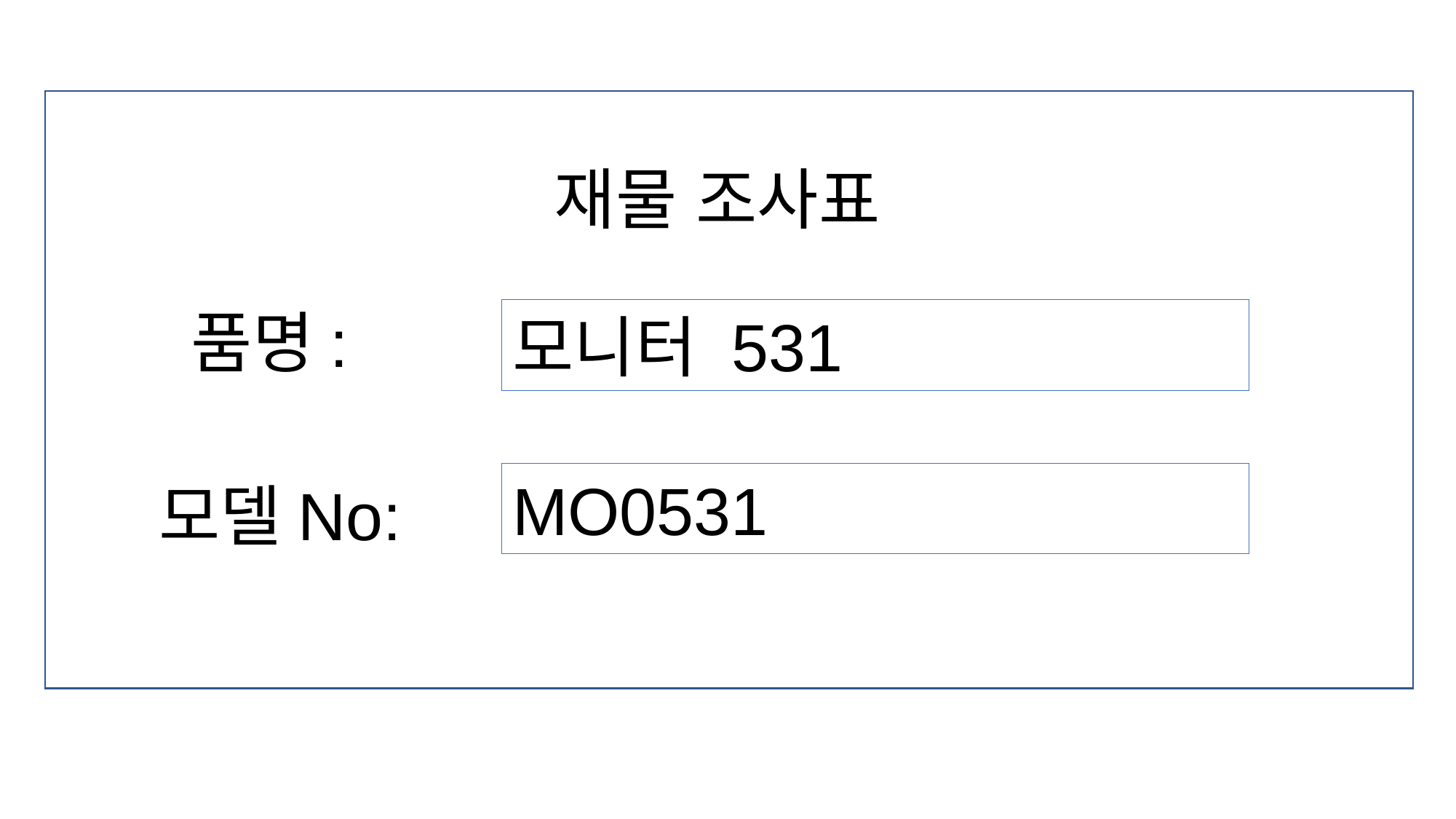

재물 조사표
품명:
모니터 531
MO0531
모델No: